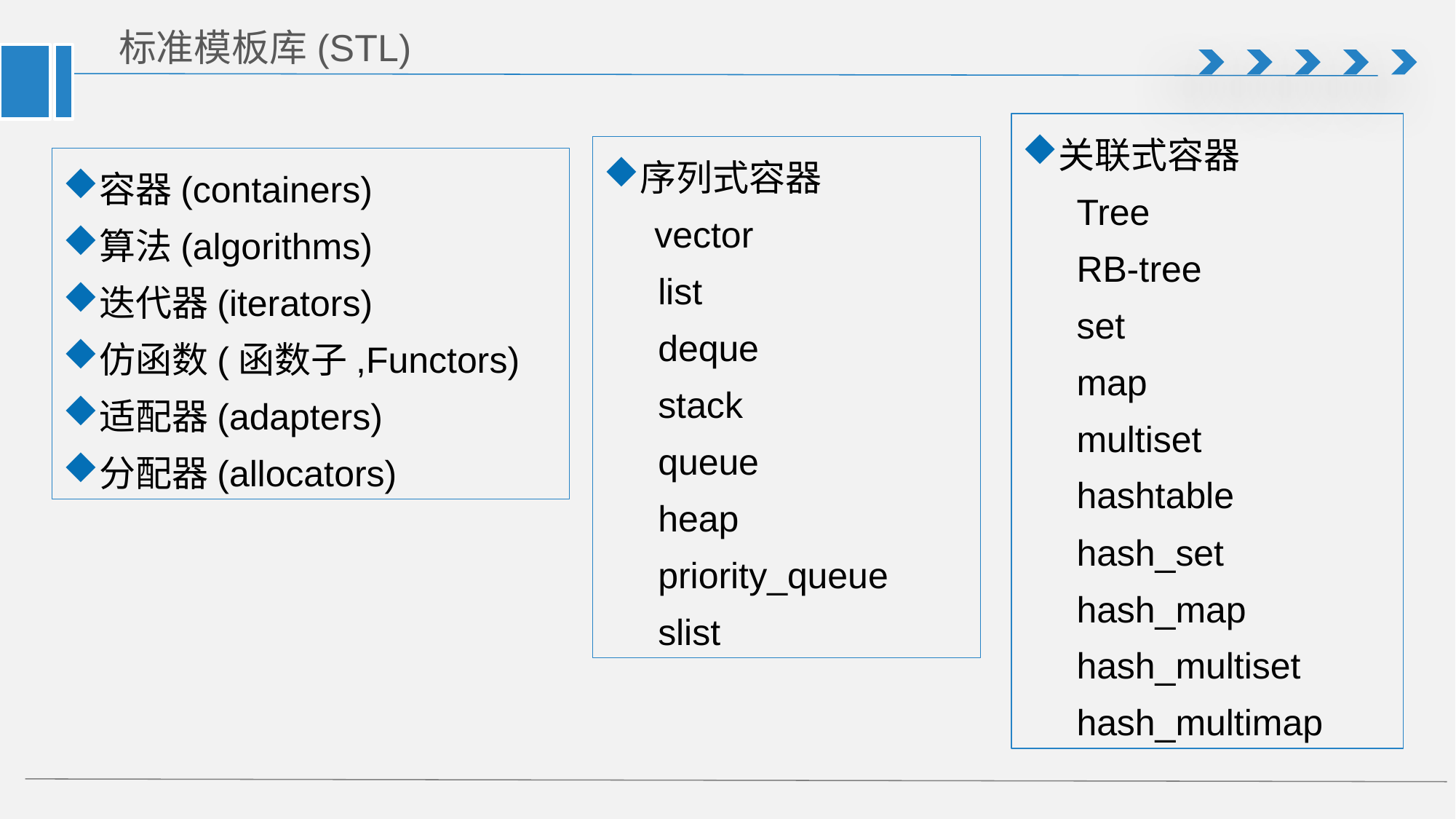

# 标准模板库(STL)
关联式容器
Tree
RB-tree
set
map
multiset
hashtable
hash_set
hash_map
hash_multiset
hash_multimap
序列式容器
     vector
list
deque
stack
queue
heap
priority_queue
slist
容器(containers)
算法(algorithms)
迭代器(iterators)
仿函数(函数子,Functors)
适配器(adapters)
分配器(allocators)